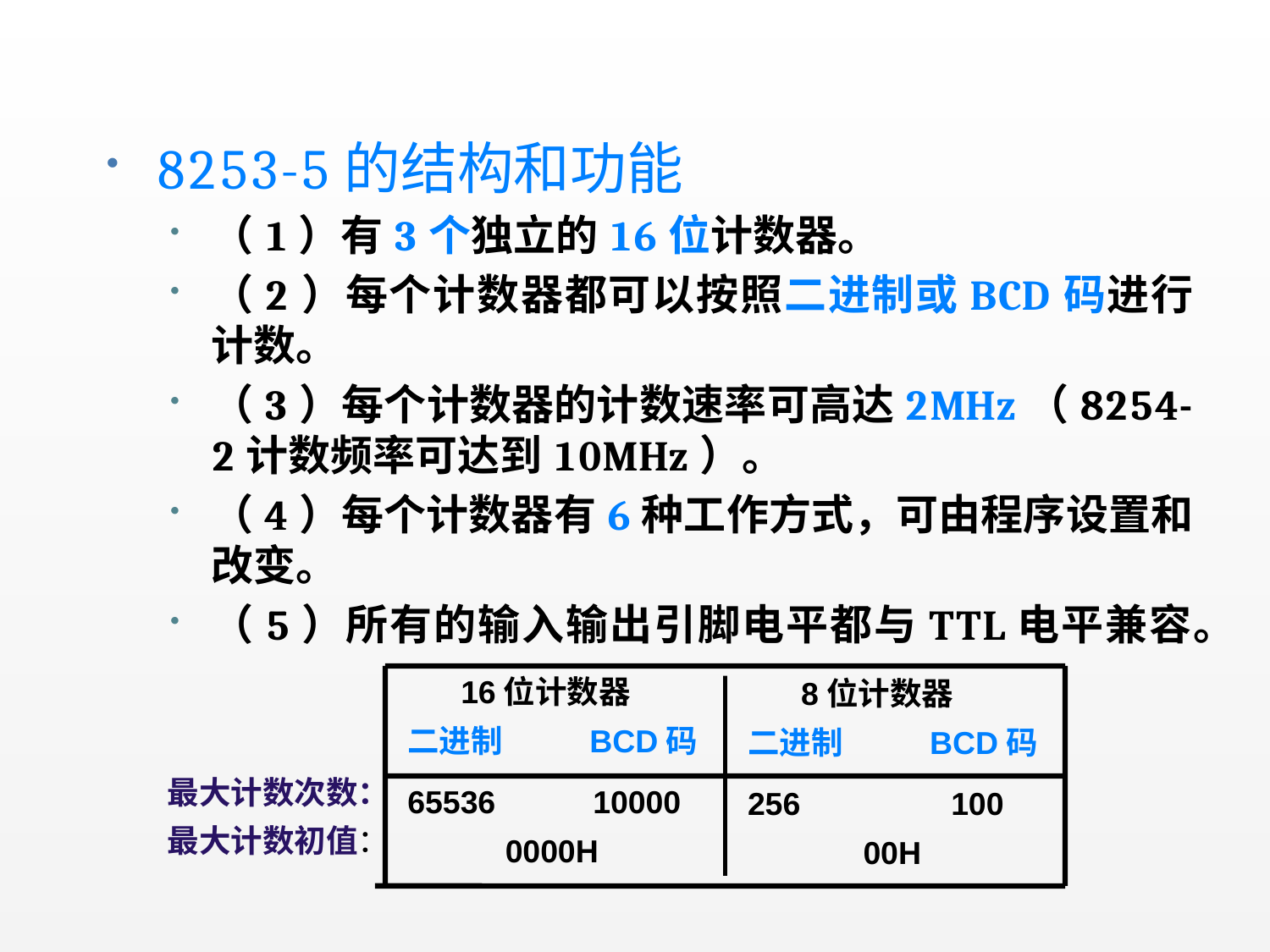

8253-5的结构和功能
（1）有3个独立的16位计数器。
（2）每个计数器都可以按照二进制或BCD码进行计数。
（3）每个计数器的计数速率可高达2MHz（8254-2计数频率可达到10MHz）。
（4）每个计数器有6种工作方式，可由程序设置和改变。
（5）所有的输入输出引脚电平都与TTL电平兼容。

      16位计数器
二进制           BCD码
65536           10000
           0000H
最大计数次数：
最大计数初值：
      8位计数器
二进制           BCD码
256                 100
             00H